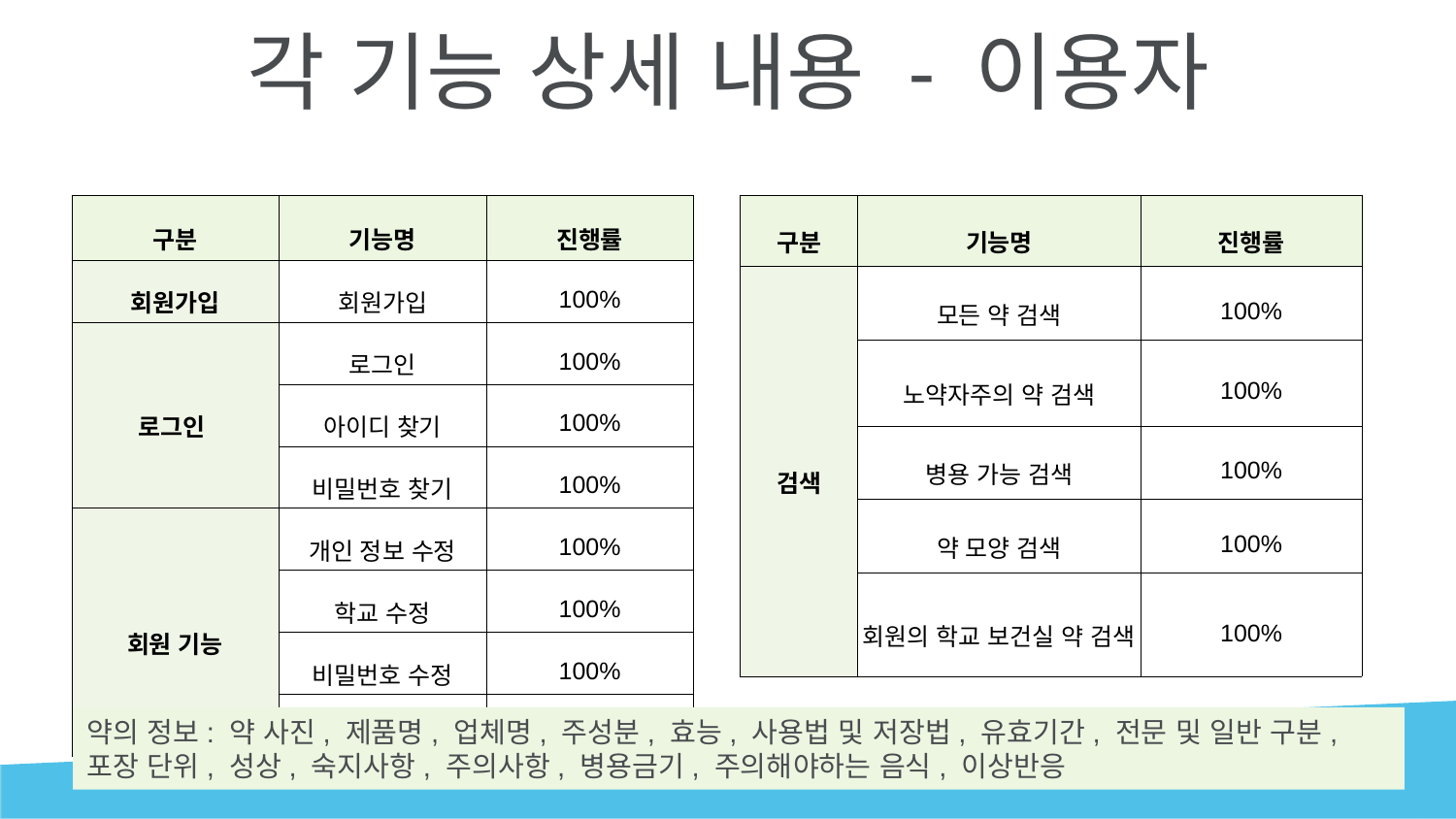

# 각 기능 상세 내용 - 이용자
| 구분 | 기능명 | 진행률 |
| --- | --- | --- |
| 회원가입 | 회원가입 | 100% |
| 로그인 | 로그인 | 100% |
|  | 아이디 찾기 | 100% |
|  | 비밀번호 찾기 | 100% |
| 회원 기능 | 개인 정보 수정 | 100% |
|  | 학교 수정 | 100% |
|  | 비밀번호 수정 | 100% |
|  | 개인정보 조회 | 100% |
| 구분 | 기능명 | 진행률 |
| --- | --- | --- |
| 검색 | 모든 약 검색 | 100% |
|  | 노약자주의 약 검색 | 100% |
|  | 병용 가능 검색 | 100% |
|  | 약 모양 검색 | 100% |
|  | 회원의 학교 보건실 약 검색 | 100% |
약의 정보: 약 사진, 제품명, 업체명, 주성분, 효능, 사용법 및 저장법, 유효기간, 전문 및 일반 구분, 포장 단위, 성상, 숙지사항, 주의사항, 병용금기, 주의해야하는 음식, 이상반응